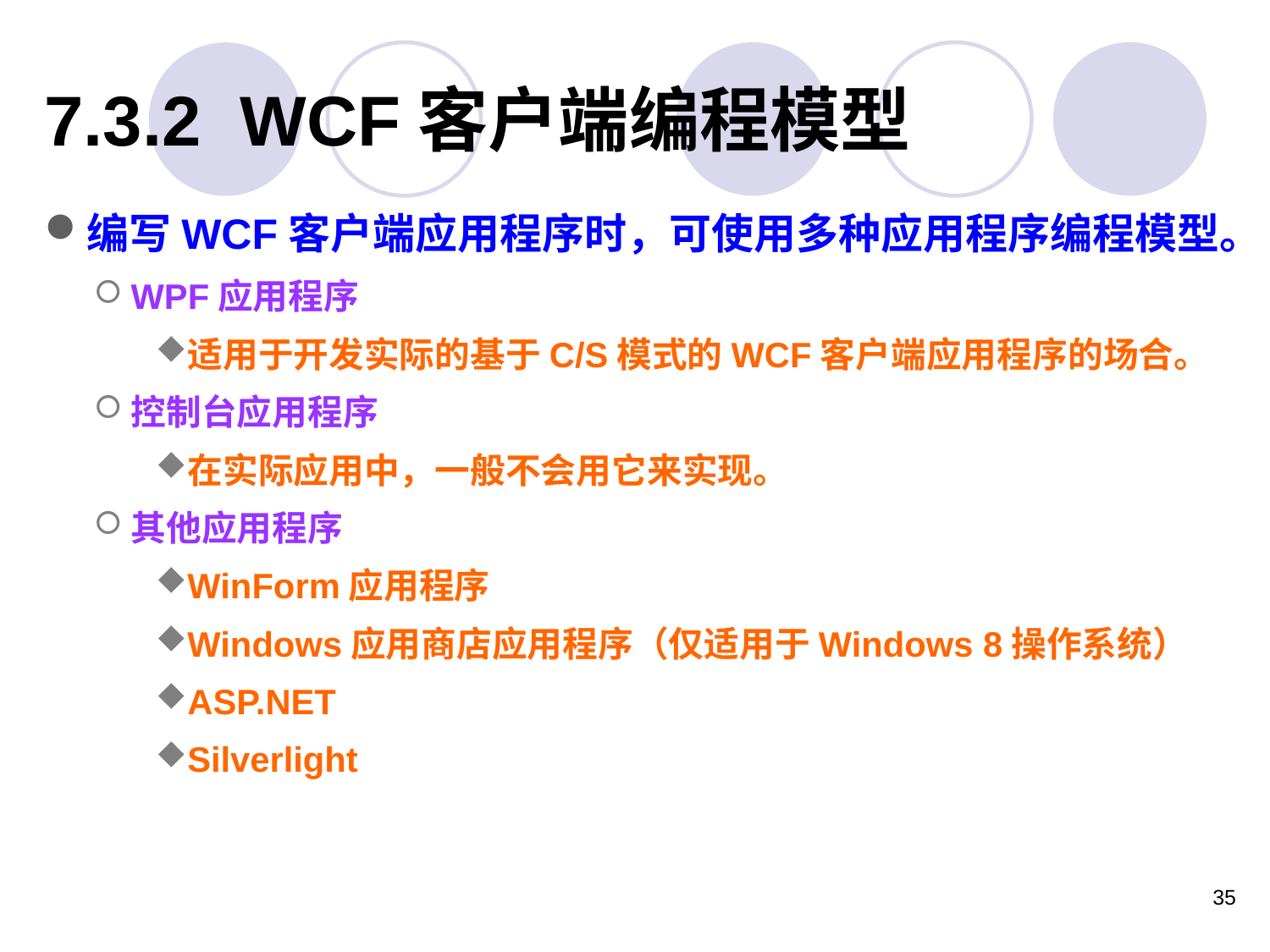

# 7.3.2  WCF客户端编程模型
编写WCF客户端应用程序时，可使用多种应用程序编程模型。
WPF应用程序
适用于开发实际的基于C/S模式的WCF客户端应用程序的场合。
控制台应用程序
在实际应用中，一般不会用它来实现。
其他应用程序
WinForm应用程序
Windows应用商店应用程序（仅适用于Windows 8操作系统）
ASP.NET
Silverlight

35